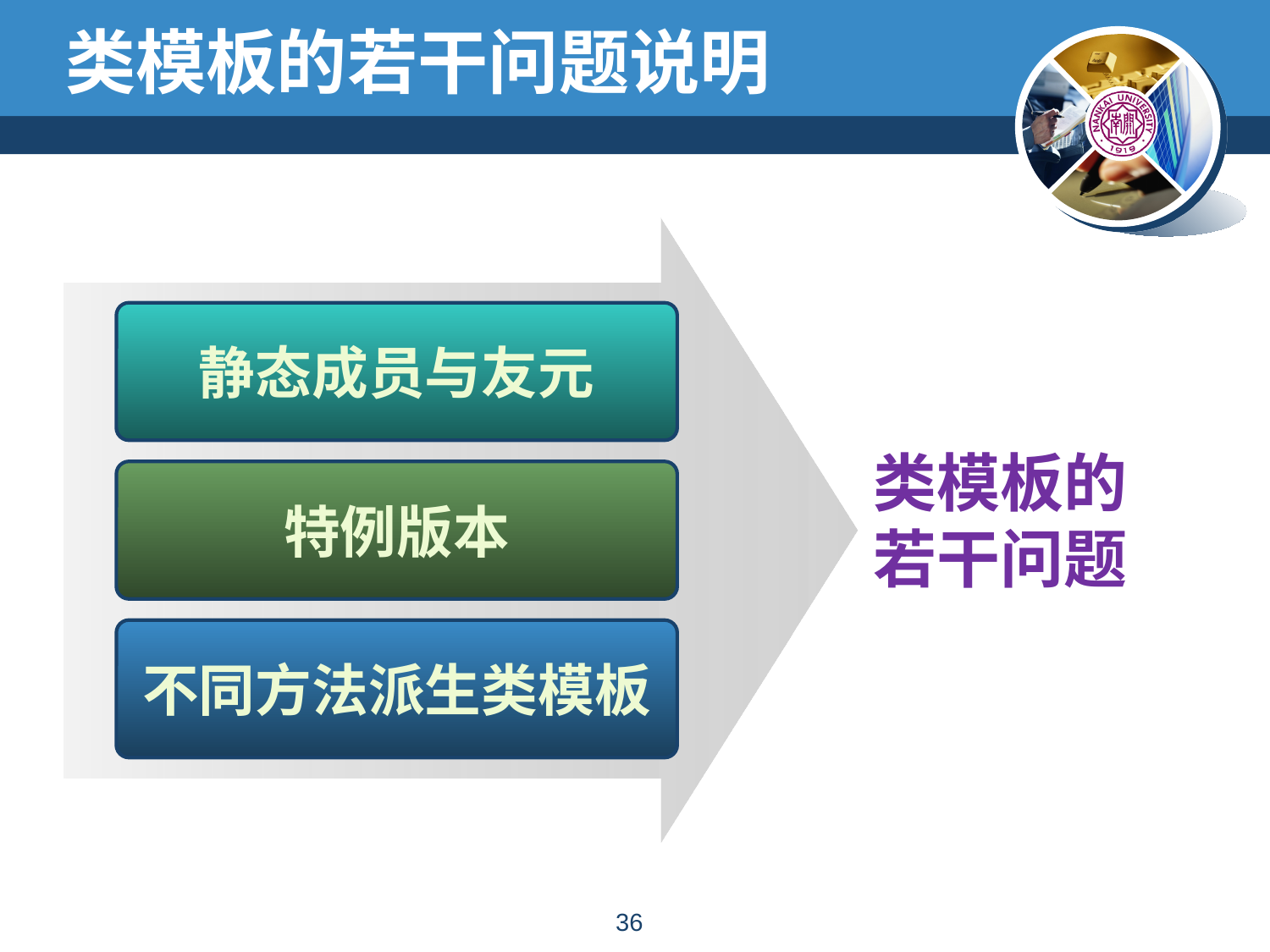

# 类模板的若干问题说明

静态成员与友元
类模板的
若干问题
特例版本
不同方法派生类模板
36